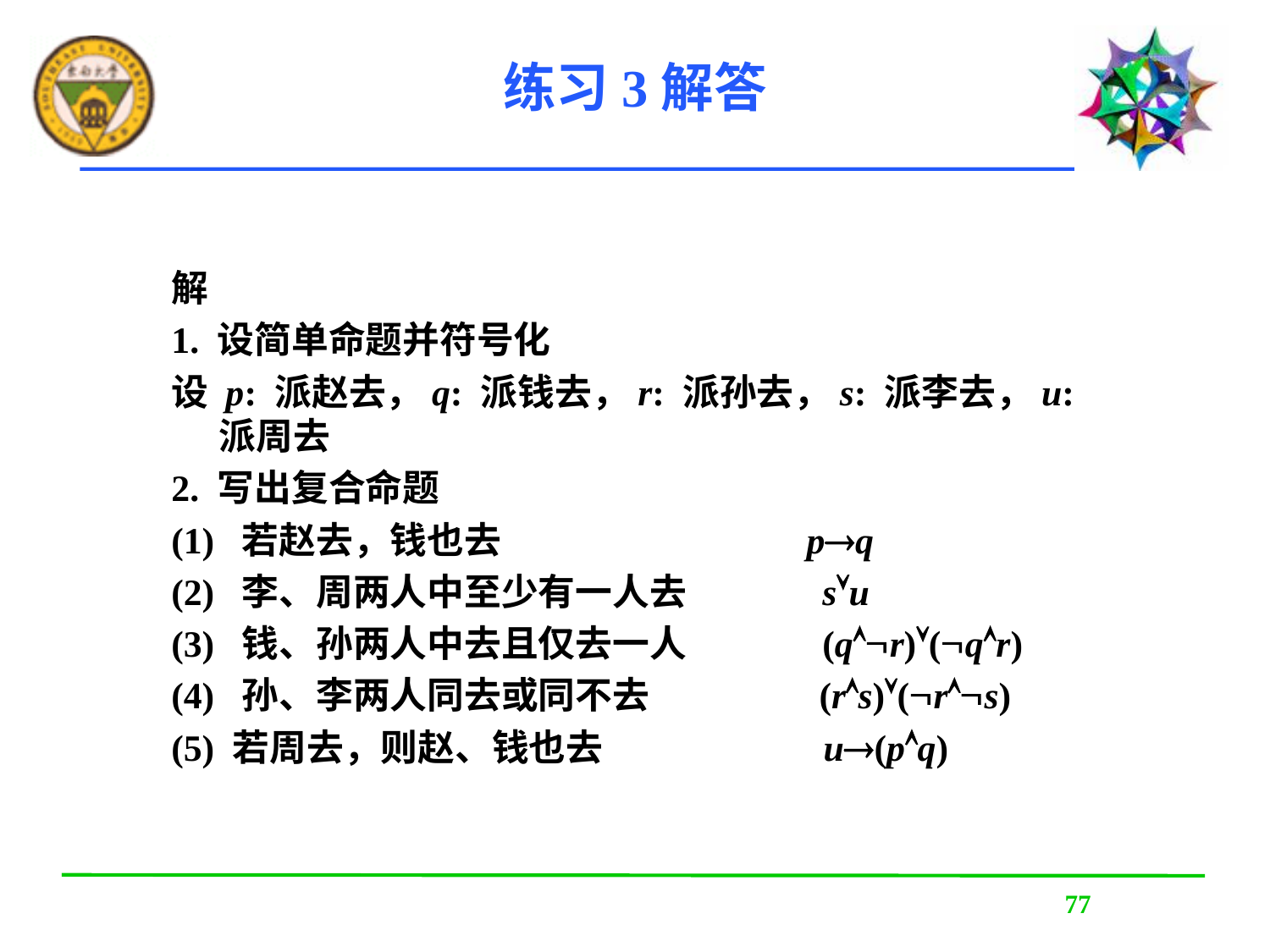

# 练习3解答
解
1. 设简单命题并符号化
设 p: 派赵去，q: 派钱去，r: 派孙去，s: 派李去，u: 派周去
2. 写出复合命题
(1)  若赵去，钱也去                                   p→q
(2)  李、周两人中至少有一人去               s∨u
(3)  钱、孙两人中去且仅去一人               (q∧¬r)∨(¬q∧r)
(4)  孙、李两人同去或同不去                   (r∧s)∨(¬r∧¬s)
(5) 若周去，则赵、钱也去                         u→(p∧q)